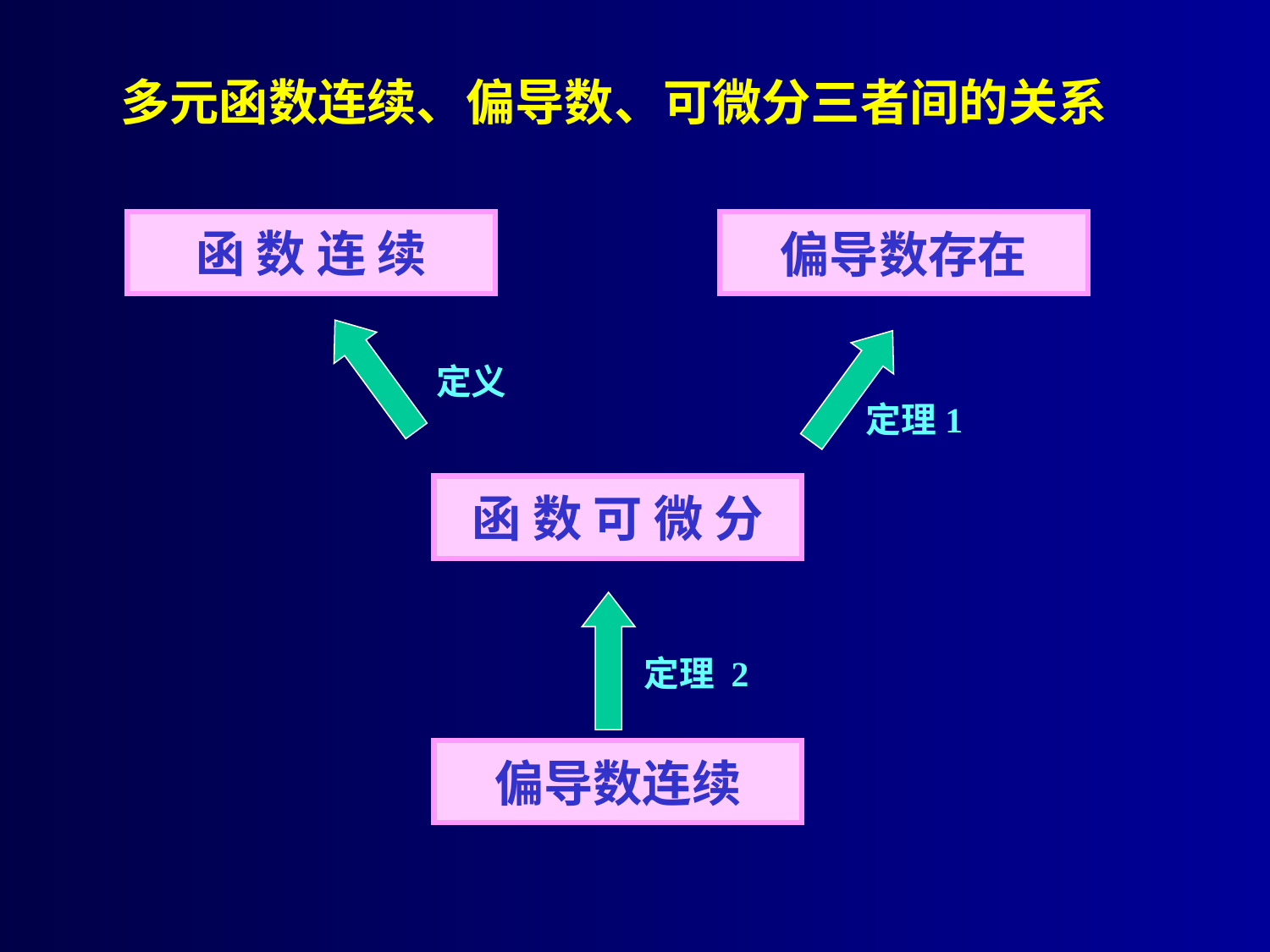

# 多元函数连续、偏导数、可微分三者间的关系
函 数 连 续
偏导数存在

定义
定理1
函 数 可 微 分

定理 2
偏导数连续